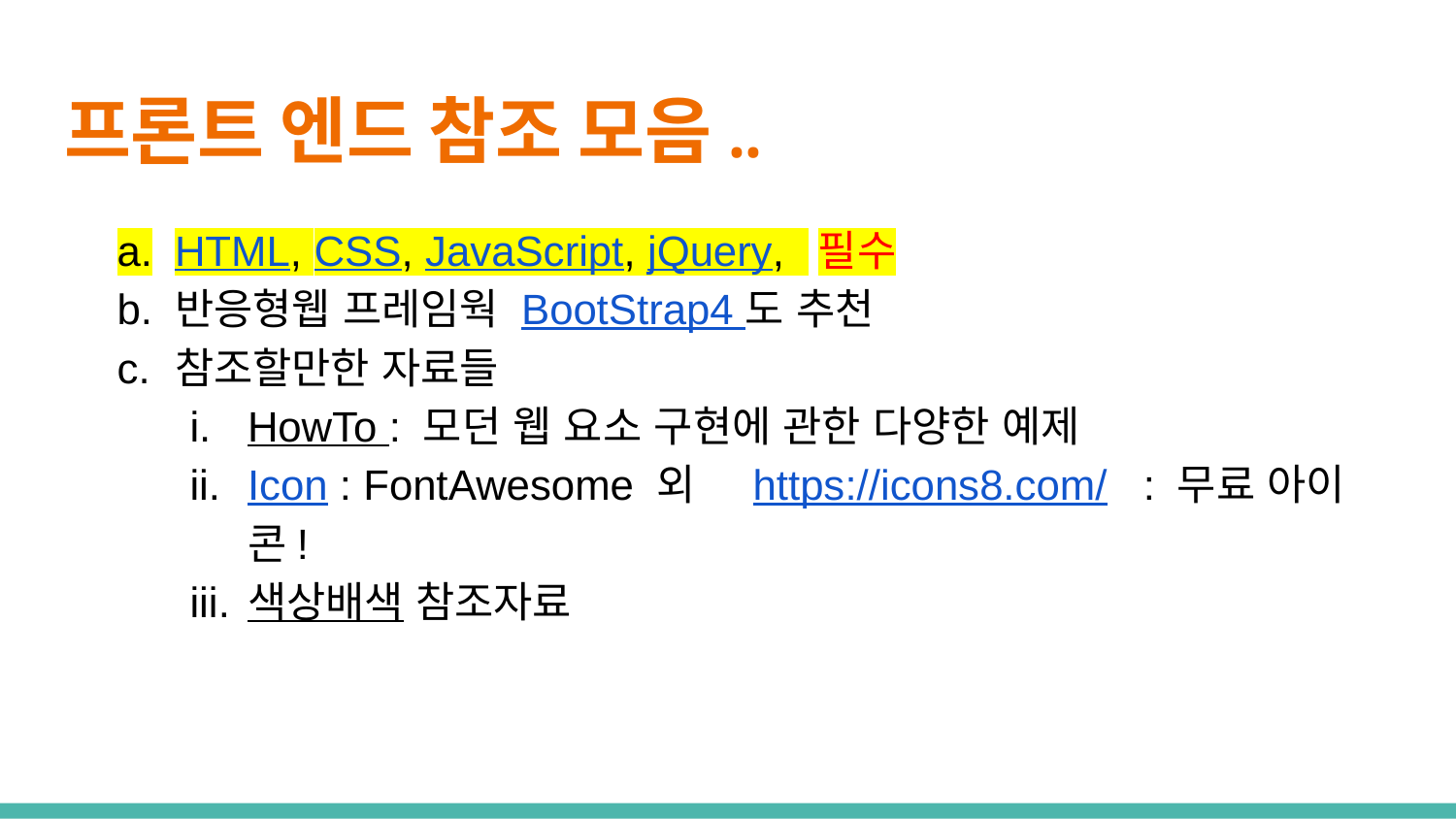

# 프론트 엔드 참조 모음..
HTML, CSS, JavaScript, jQuery,  필수
반응형웹 프레임웍 BootStrap4 도 추천
참조할만한 자료들
HowTo : 모던 웹 요소 구현에 관한 다양한 예제
Icon : FontAwesome 외    https://icons8.com/   : 무료 아이콘!
색상배색 참조자료